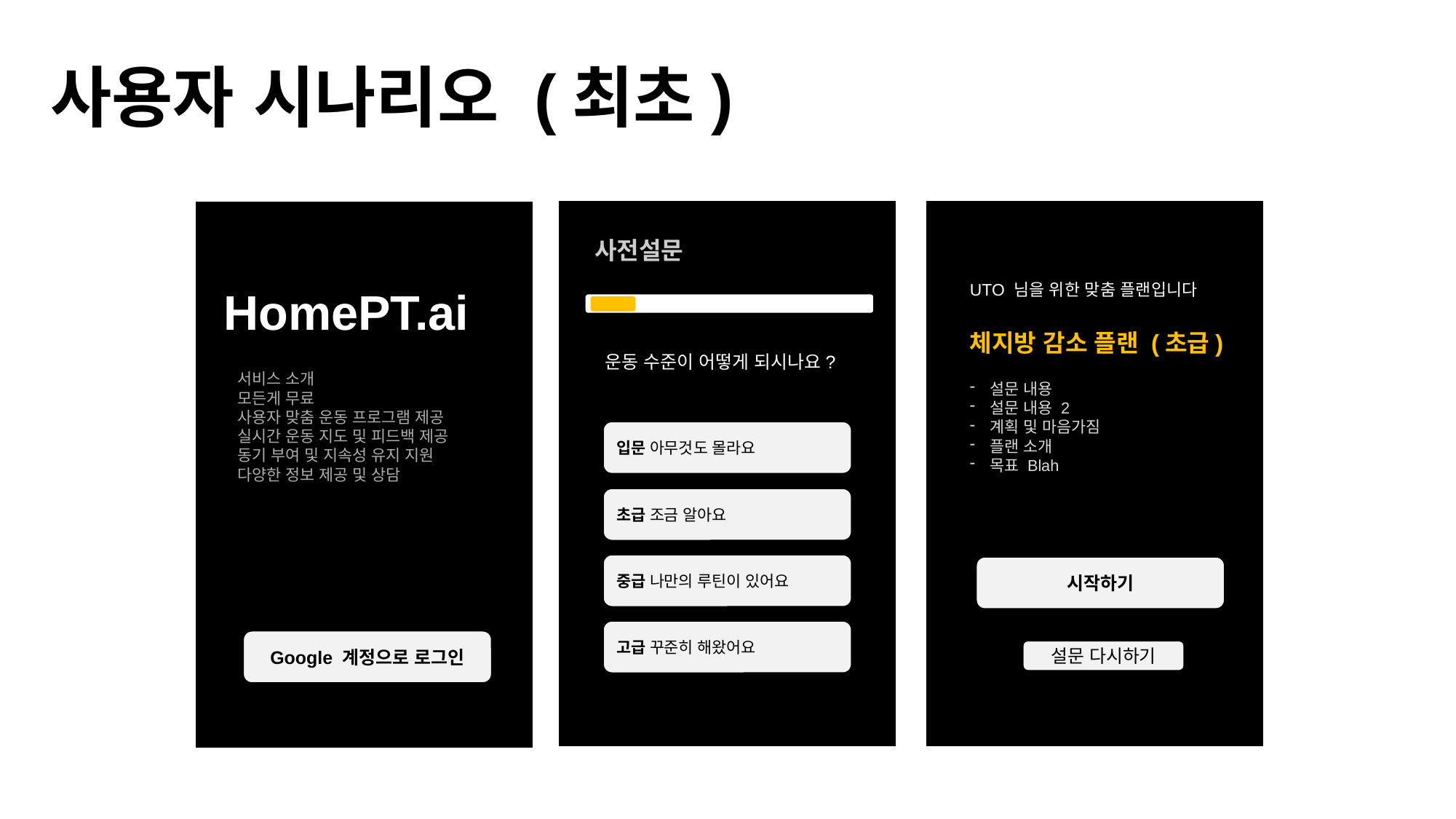

# 사용자 시나리오 (최초)

사전설문

   HomePT.ai

서비스 소개
모든게 무료
사용자 맞춤 운동 프로그램 제공
실시간 운동 지도 및 피드백 제공
동기 부여 및 지속성 유지 지원
다양한 정보 제공 및 상담
UTO 님을 위한 맞춤 플랜입니다

체지방 감소 플랜 (초급)

설문 내용
설문 내용 2
계획 및 마음가짐
플랜 소개
목표 Blah

운동 수준이 어떻게 되시나요?
입문 아무것도 몰라요
초급 조금 알아요
중급 나만의 루틴이 있어요
시작하기
고급 꾸준히 해왔어요
Google 계정으로 로그인
설문 다시하기